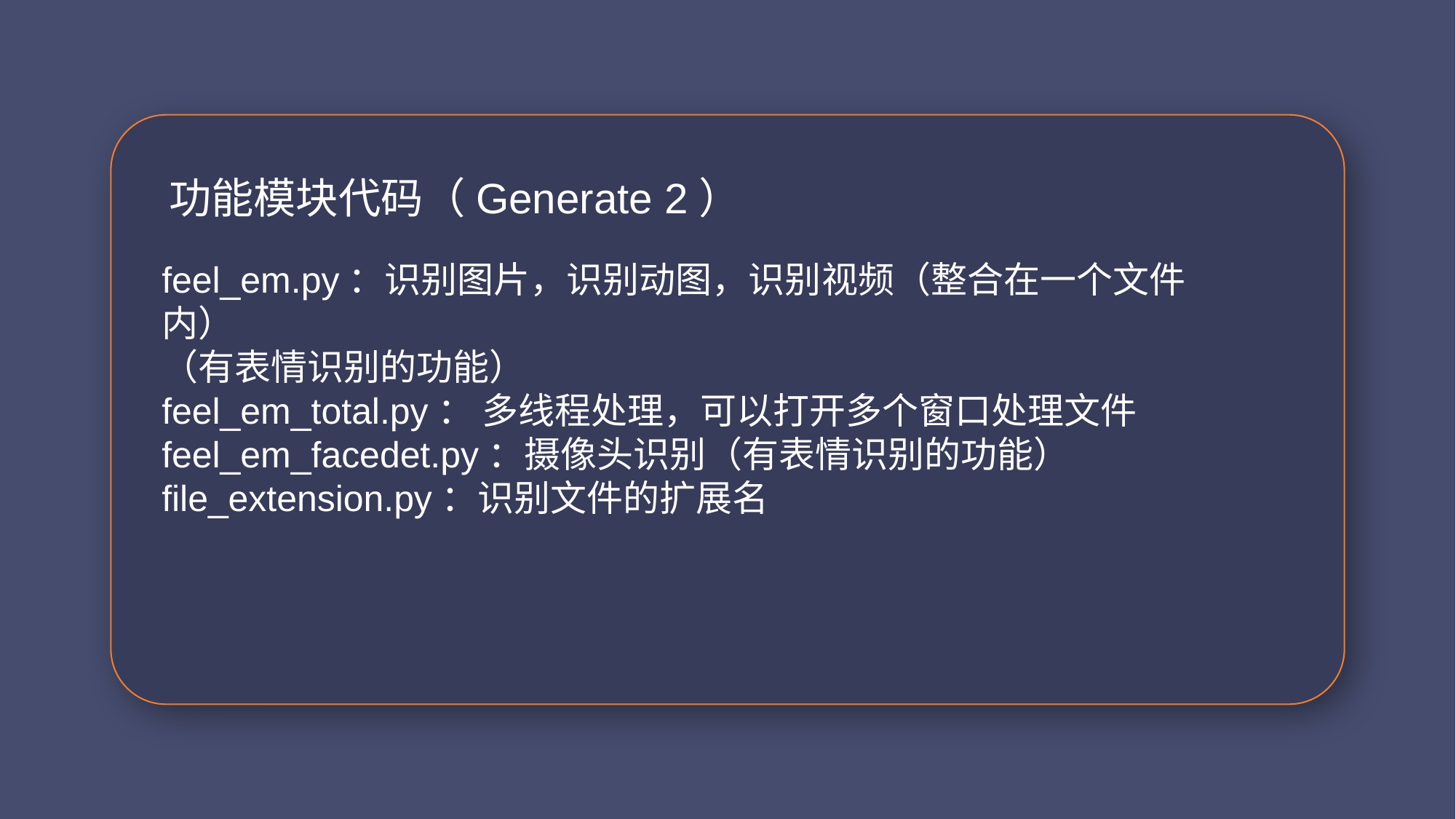

功能模块代码（Generate 2）
feel_em.py：识别图片，识别动图，识别视频（整合在一个文件内）
（有表情识别的功能）
feel_em_total.py： 多线程处理，可以打开多个窗口处理文件
feel_em_facedet.py：摄像头识别（有表情识别的功能）
file_extension.py：识别文件的扩展名